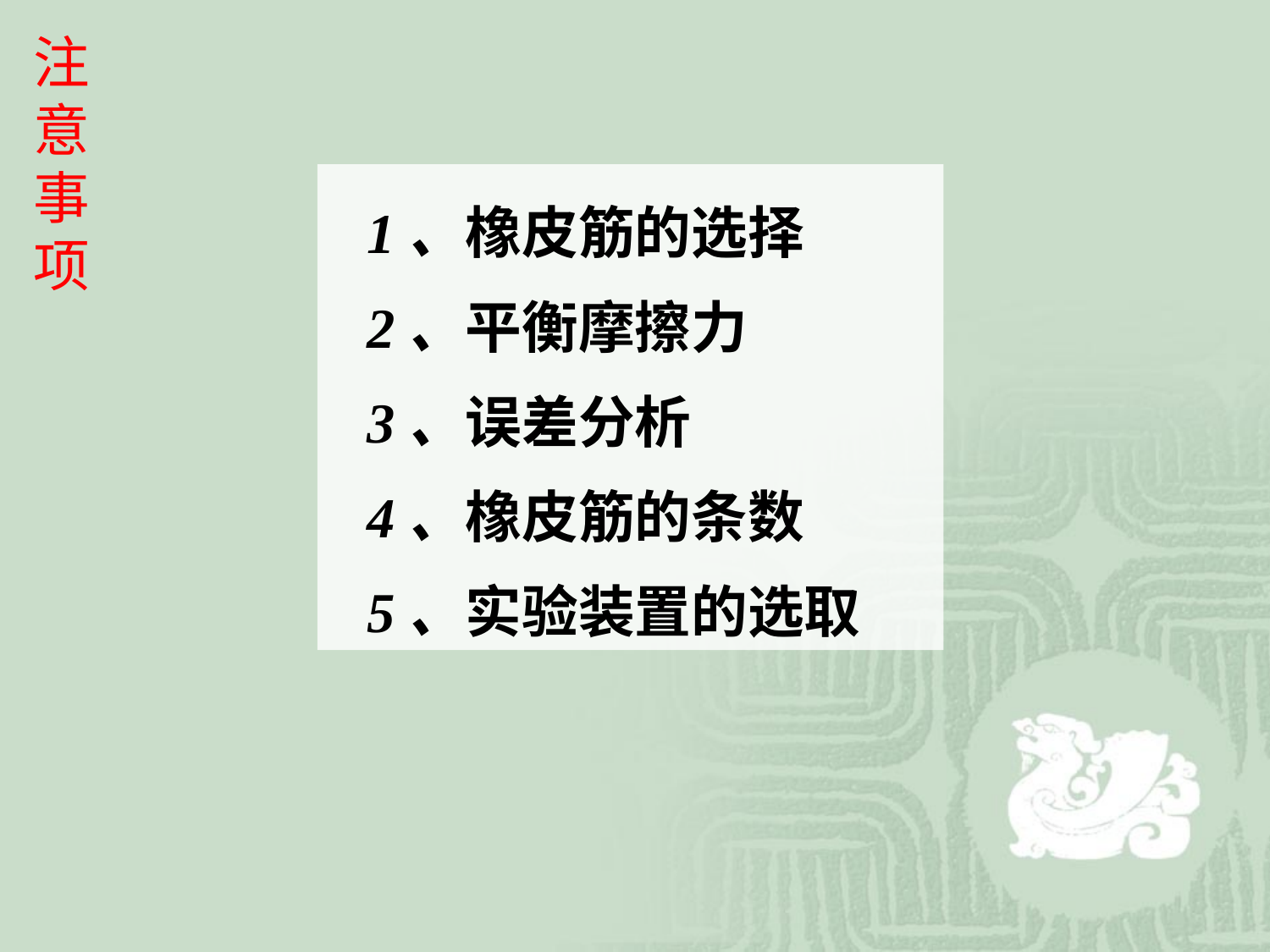

注意事项
1、橡皮筋的选择
2、平衡摩擦力
3、误差分析
4、橡皮筋的条数
5、实验装置的选取